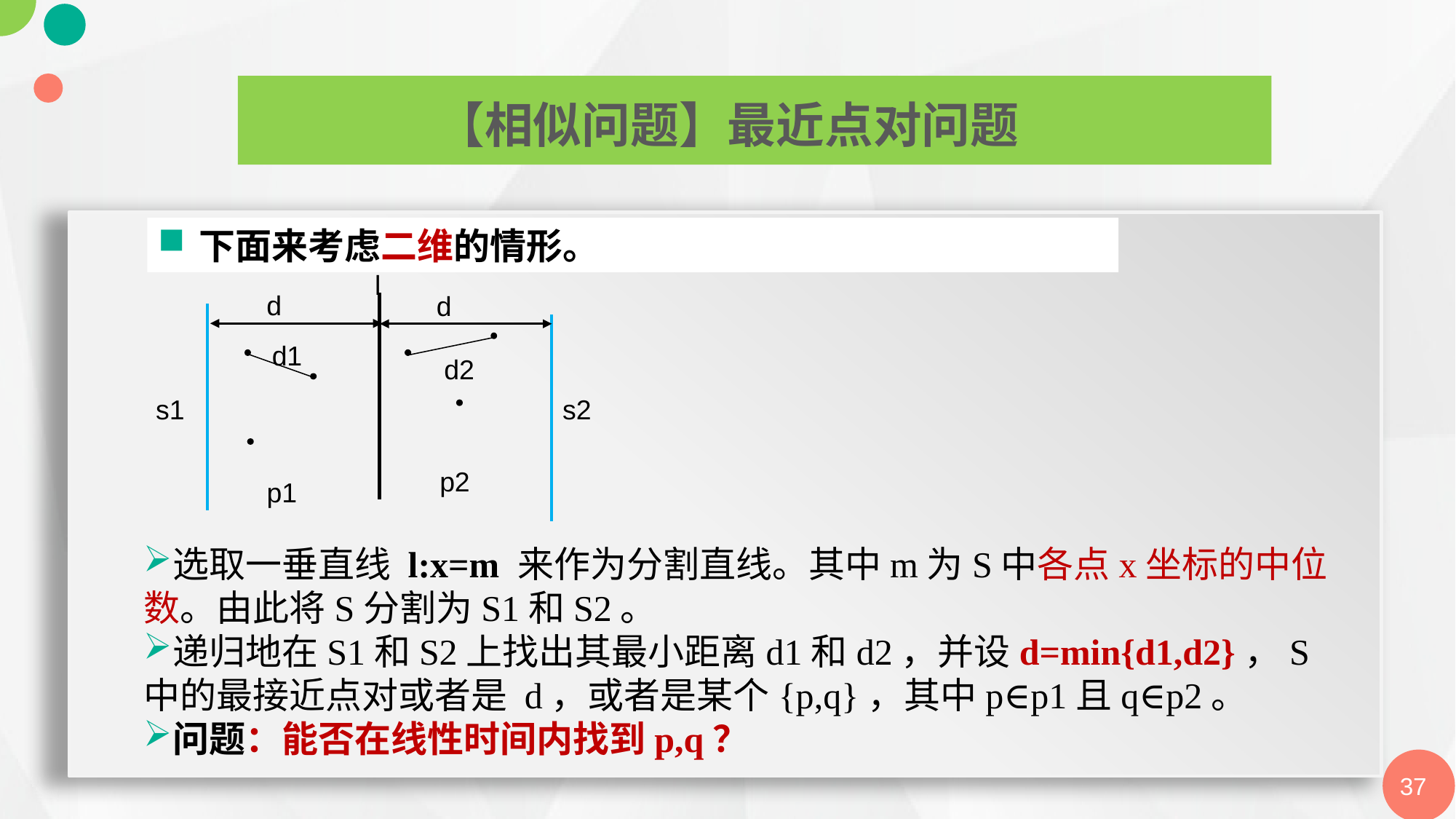

【相似问题】最近点对问题
下面来考虑二维的情形。
l
d
d

d1
d2

s1
s2

p2
p1
选取一垂直线 l:x=m 来作为分割直线。其中m为S中各点x坐标的中位数。由此将S分割为S1和S2。
递归地在S1和S2上找出其最小距离d1和d2，并设d=min{d1,d2}，S中的最接近点对或者是 d，或者是某个{p,q}，其中p∈p1且q∈p2。
问题：能否在线性时间内找到p,q？